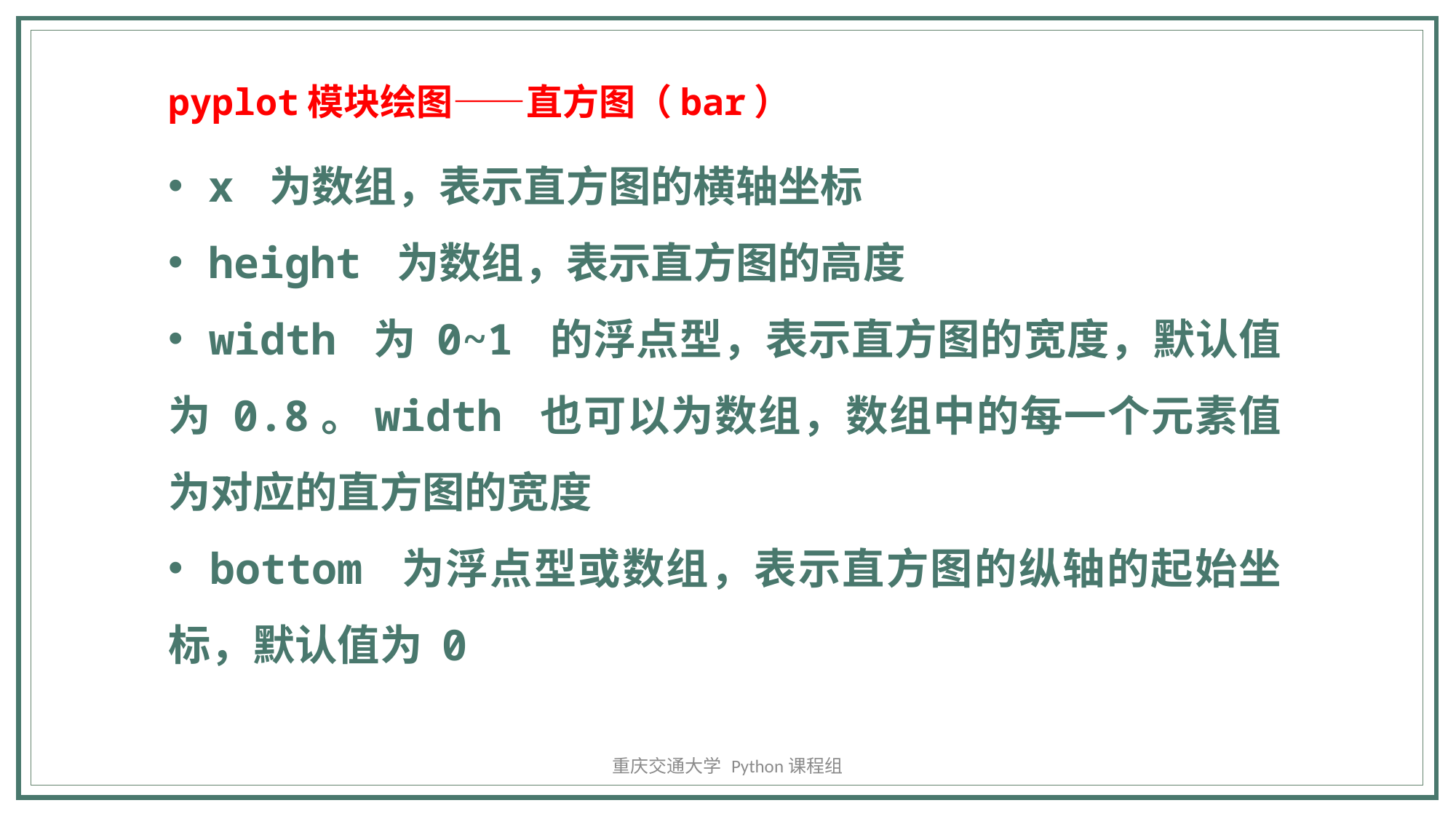

pyplot模块绘图——直方图（bar）
 x 为数组，表示直方图的横轴坐标
 height 为数组，表示直方图的高度
 width 为 0~1 的浮点型，表示直方图的宽度，默认值为 0.8。width 也可以为数组，数组中的每一个元素值为对应的直方图的宽度
 bottom 为浮点型或数组，表示直方图的纵轴的起始坐标，默认值为 0
重庆交通大学 Python课程组